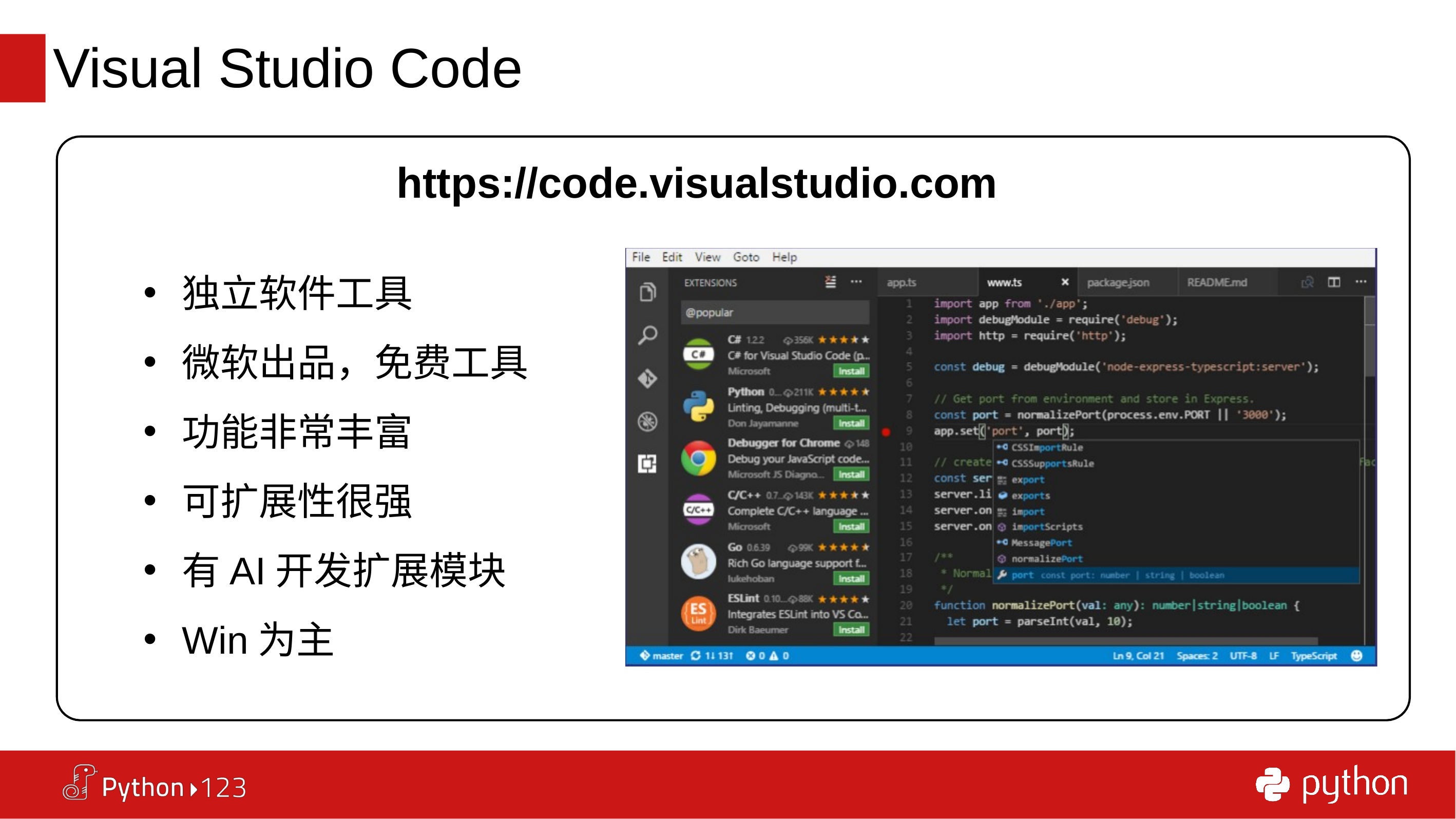

# Visual Studio Code

https://code.visualstudio.com

独立软件工具
微软出品，免费工具
功能非常丰富
可扩展性很强
有AI开发扩展模块
Win为主